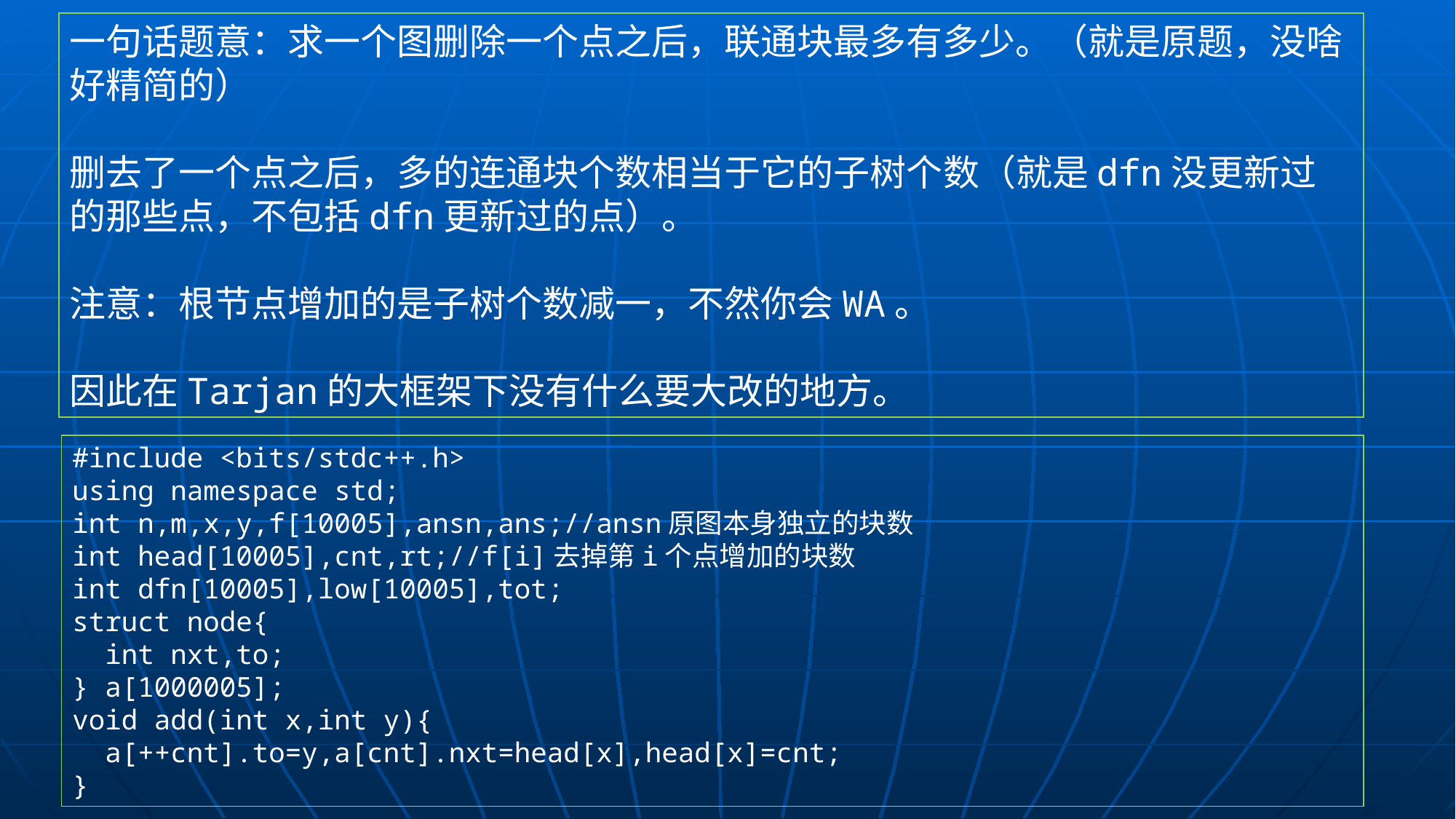

一句话题意：求一个图删除一个点之后，联通块最多有多少。（就是原题，没啥好精简的）

删去了一个点之后，多的连通块个数相当于它的子树个数（就是dfn没更新过的那些点，不包括dfn更新过的点）。

注意：根节点增加的是子树个数减一，不然你会WA。

因此在Tarjan的大框架下没有什么要大改的地方。
#include <bits/stdc++.h>
using namespace std;
int n,m,x,y,f[10005],ansn,ans;//ansn原图本身独立的块数
int head[10005],cnt,rt;//f[i]去掉第i个点增加的块数
int dfn[10005],low[10005],tot;
struct node{
  int nxt,to;
} a[1000005];
void add(int x,int y){
  a[++cnt].to=y,a[cnt].nxt=head[x],head[x]=cnt;
}